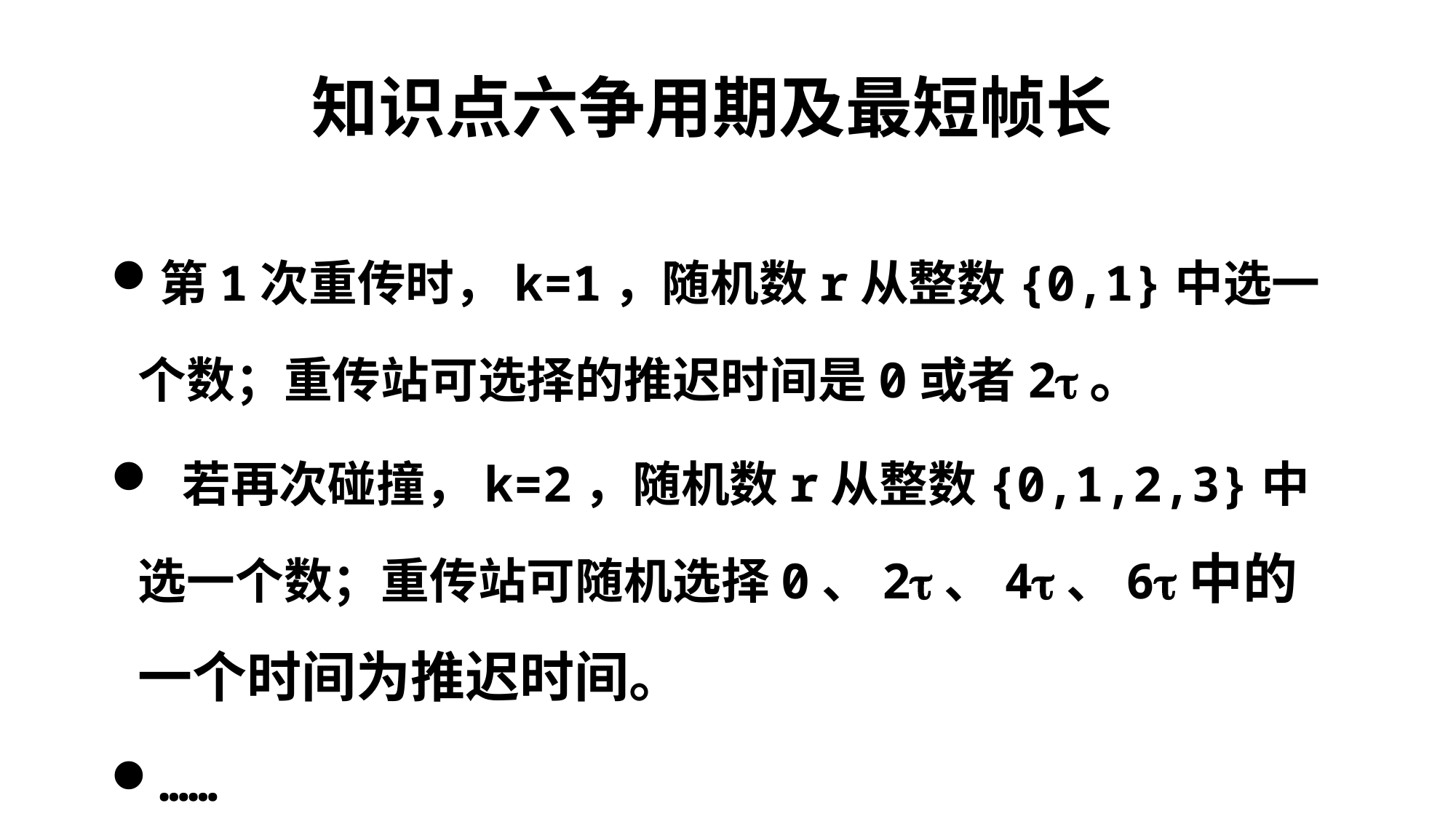

知识点六争用期及最短帧长
第1次重传时，k=1，随机数r从整数{0,1}中选一个数；重传站可选择的推迟时间是0或者2τ。
 若再次碰撞，k=2，随机数r从整数{0,1,2,3}中选一个数；重传站可随机选择0、2τ、4τ、6τ中的一个时间为推迟时间。
……